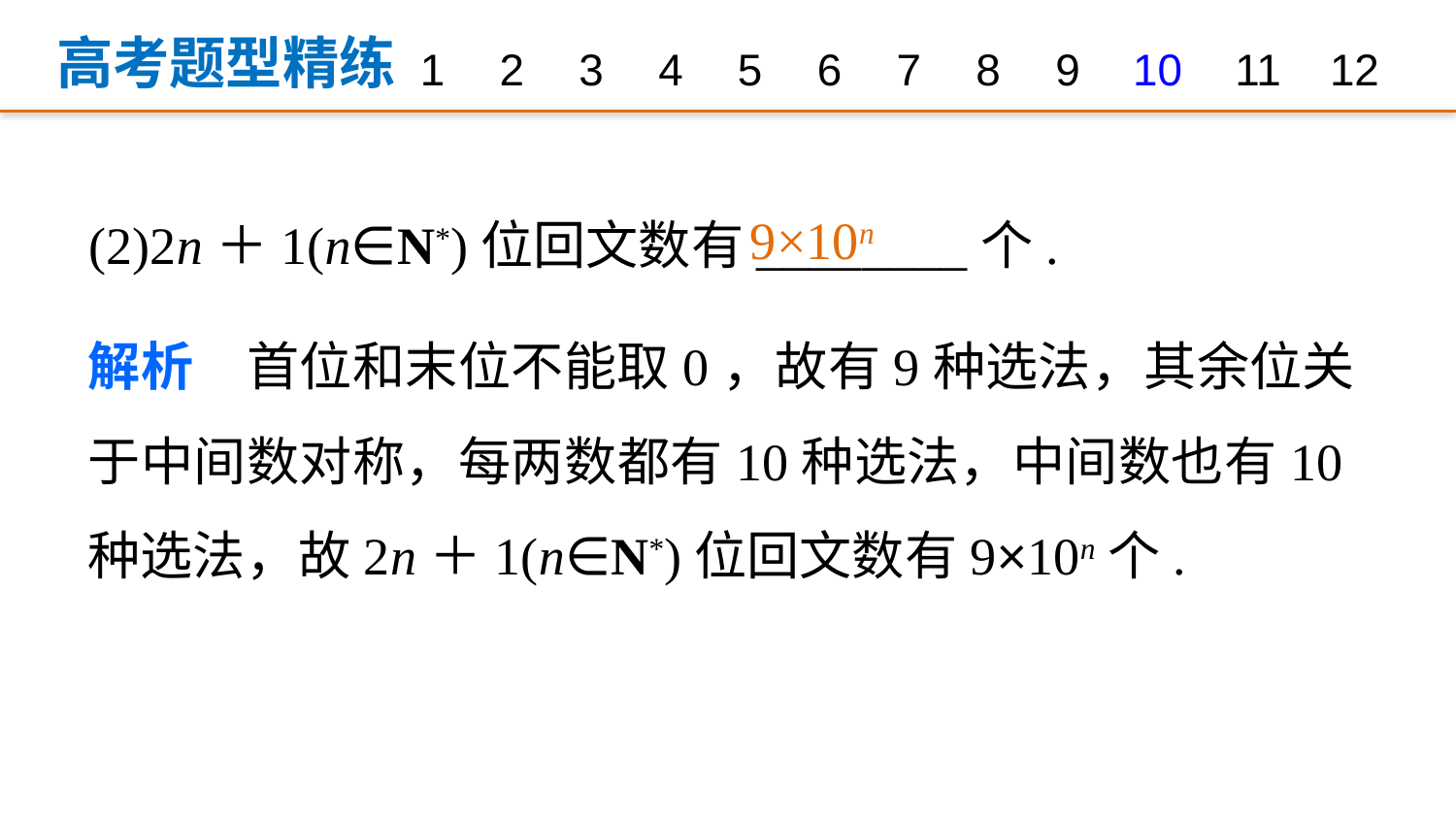

高考题型精练
1
2
3
4
5
6
7
8
9
12
10
11
9×10n
(2)2n＋1(n∈N*)位回文数有________个.
解析　首位和末位不能取0，故有9种选法，其余位关于中间数对称，每两数都有10种选法，中间数也有10种选法，故2n＋1(n∈N*)位回文数有9×10n个.